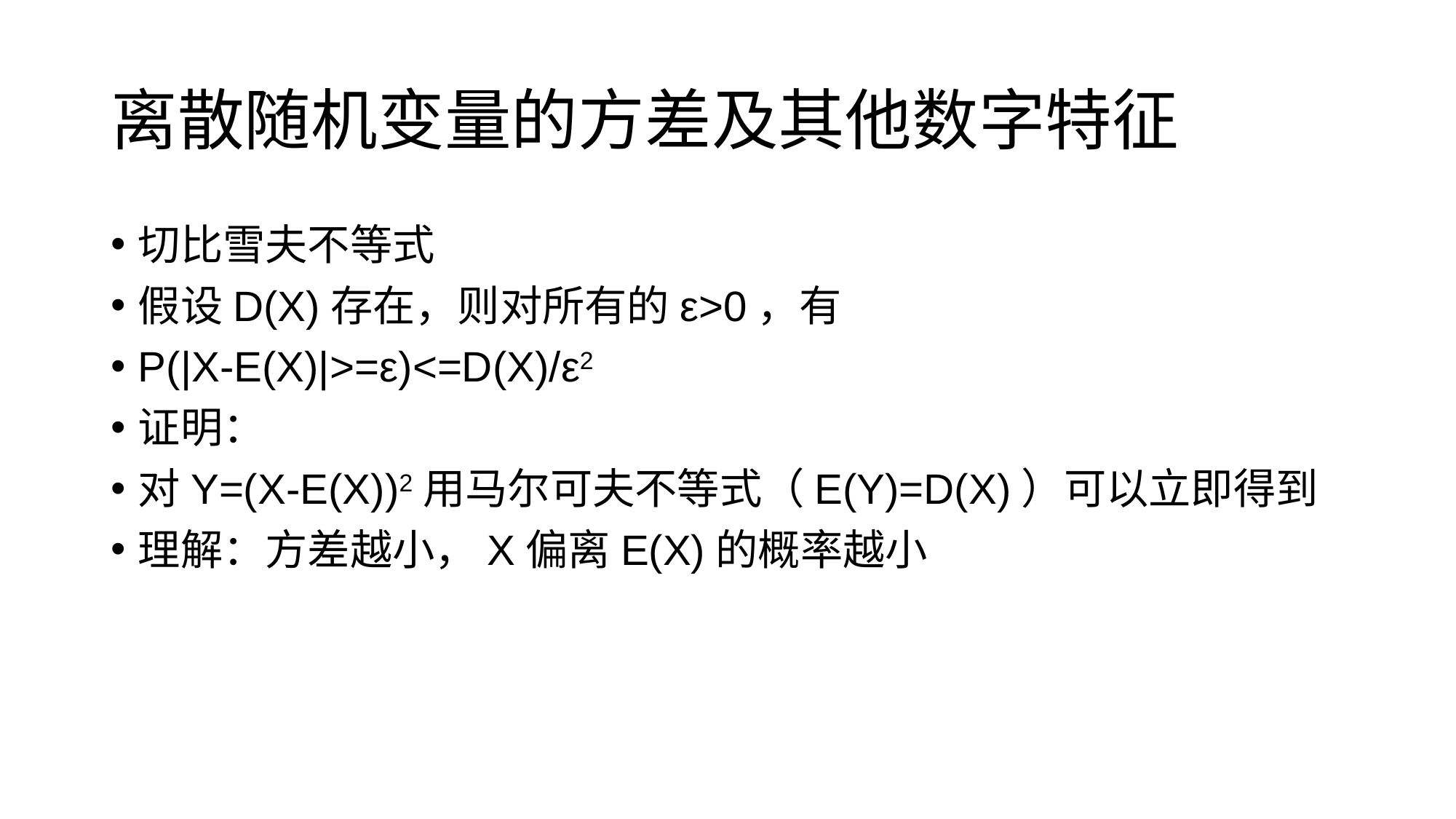

# 离散随机变量的方差及其他数字特征
切比雪夫不等式
假设D(X)存在，则对所有的ε>0，有
P(|X-E(X)|>=ε)<=D(X)/ε2
证明：
对Y=(X-E(X))2用马尔可夫不等式（E(Y)=D(X)）可以立即得到
理解：方差越小，X偏离E(X)的概率越小